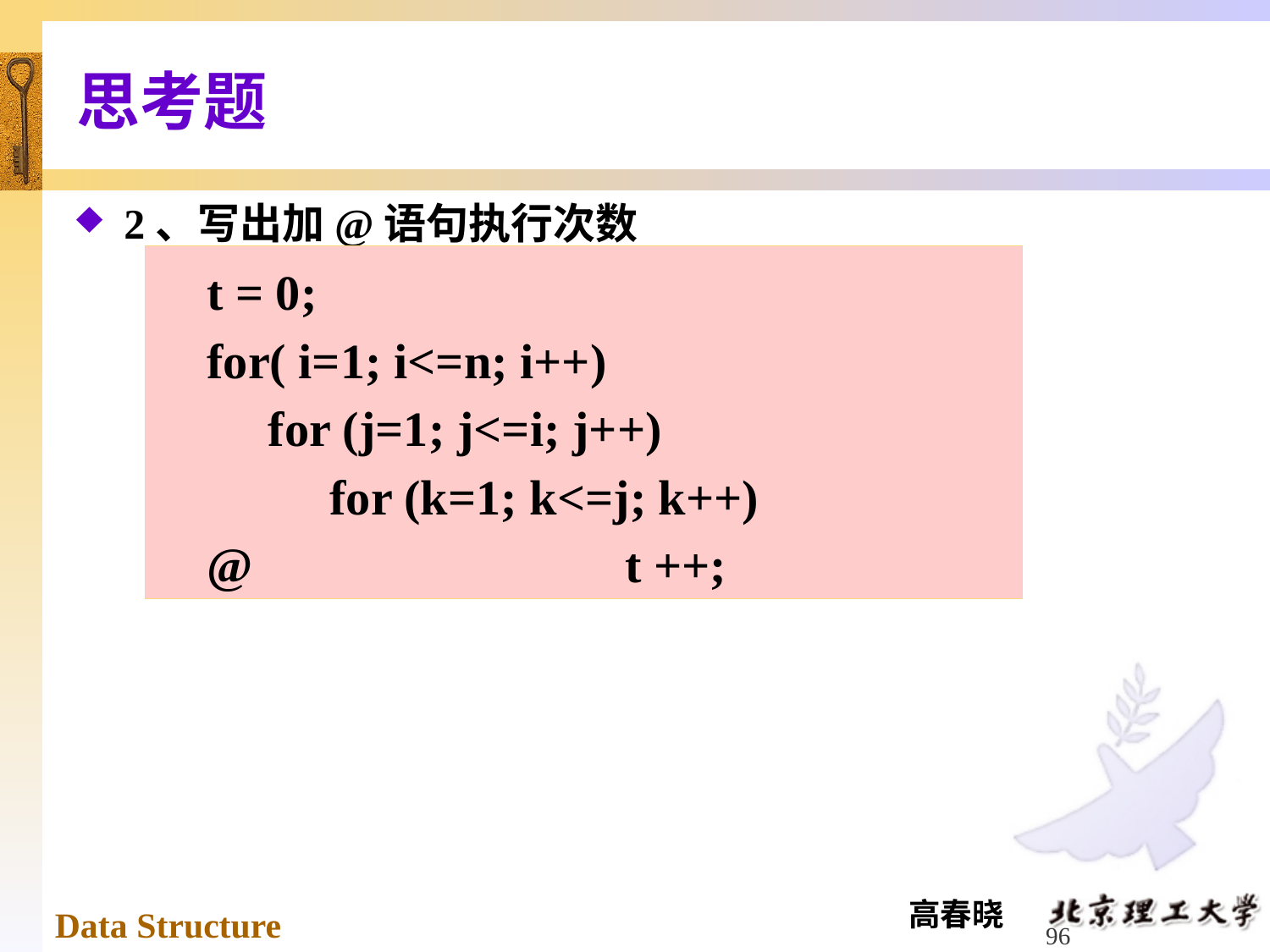

# 思考题

2、写出加@语句执行次数

t = 0;
for( i=1; i<=n; i++)
     for (j=1; j<=i; j++)
          for (k=1; k<=j; k++)
@			t ++;

96